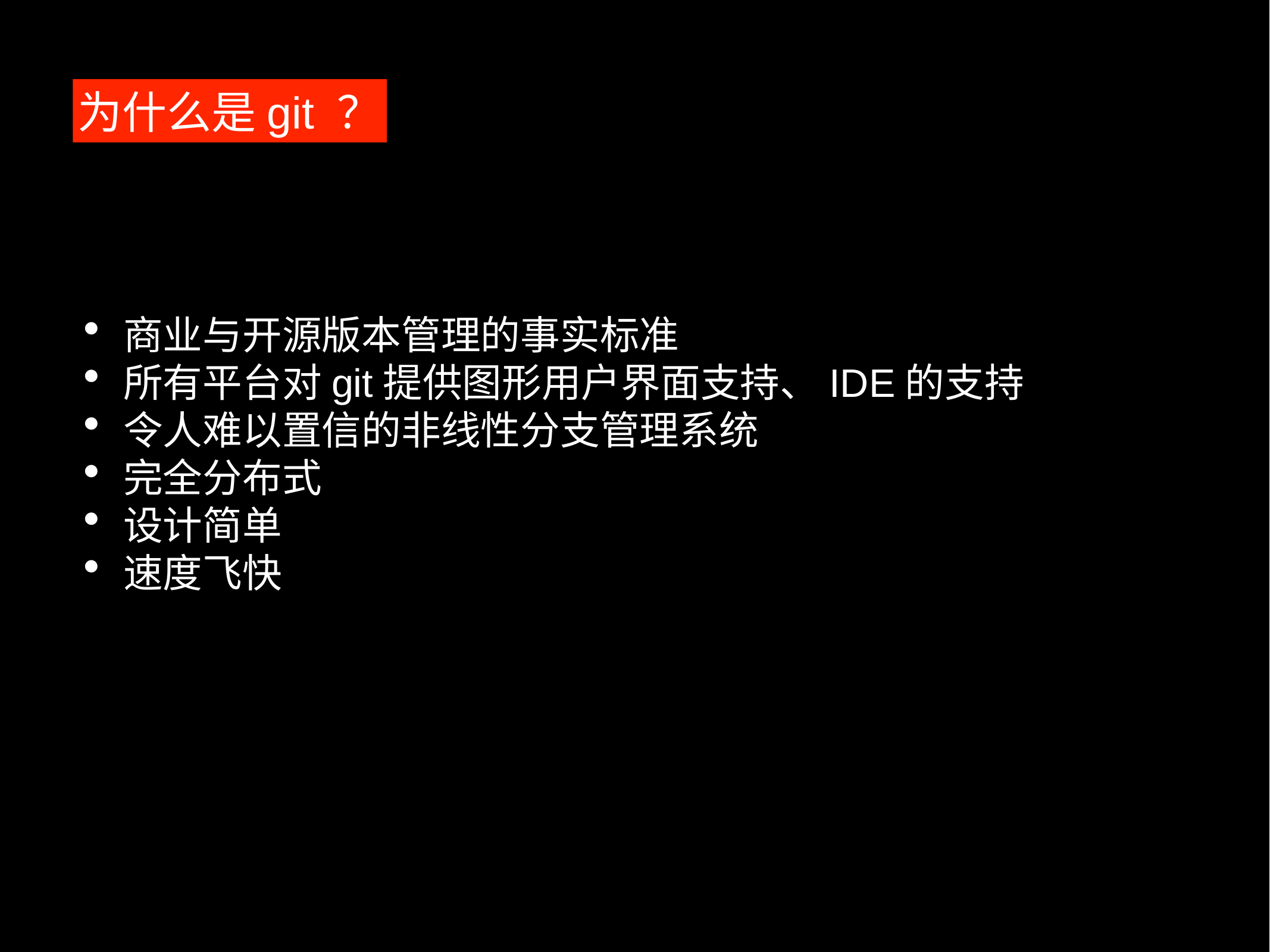

为什么是git ？
商业与开源版本管理的事实标准
所有平台对git提供图形用户界面支持、IDE的支持
令人难以置信的非线性分支管理系统
完全分布式
设计简单
速度飞快